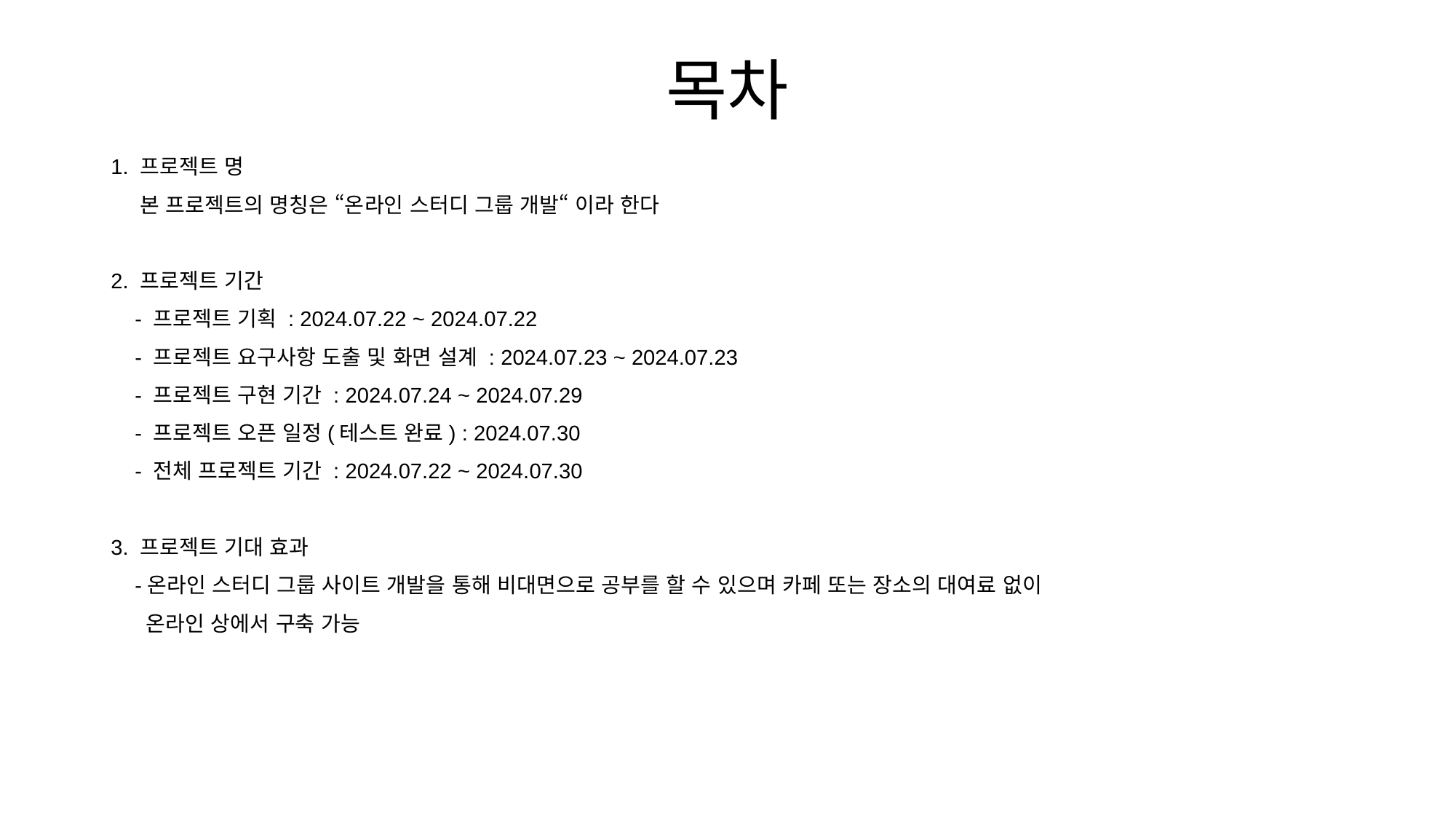

# 목차
1. 프로젝트 명
    본 프로젝트의 명칭은 “온라인 스터디 그룹 개발“ 이라 한다

2. 프로젝트 기간
    - 프로젝트 기획 : 2024.07.22 ~ 2024.07.22
    - 프로젝트 요구사항 도출 및 화면 설계 : 2024.07.23 ~ 2024.07.23
    - 프로젝트 구현 기간 : 2024.07.24 ~ 2024.07.29
    - 프로젝트 오픈 일정(테스트 완료) : 2024.07.30
    - 전체 프로젝트 기간 : 2024.07.22 ~ 2024.07.30

3. 프로젝트 기대 효과
    -온라인 스터디 그룹 사이트 개발을 통해 비대면으로 공부를 할 수 있으며 카페 또는 장소의 대여료 없이
     온라인 상에서 구축 가능